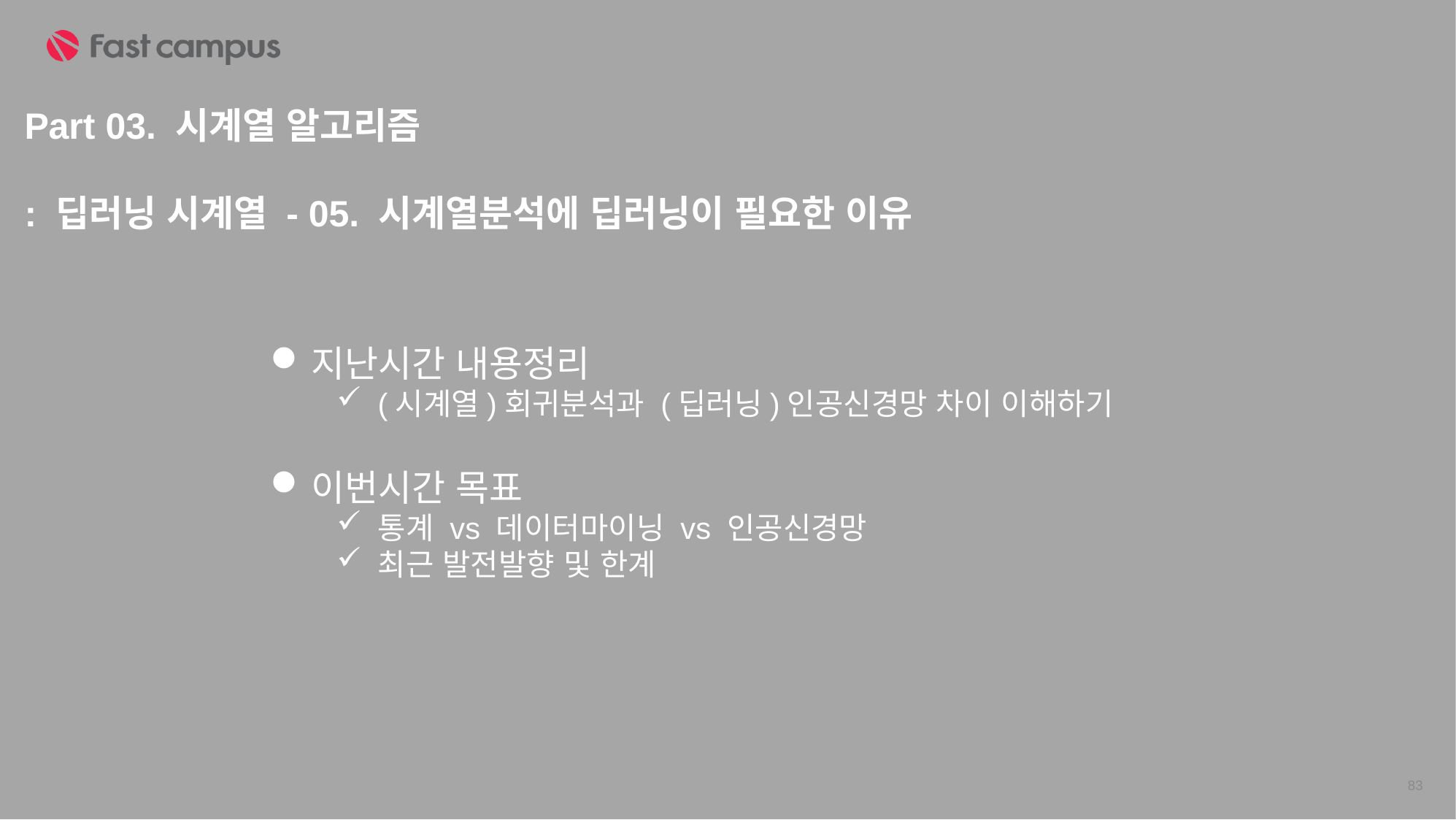

Part 03. 시계열 알고리즘

: 딥러닝 시계열 - 05. 시계열분석에 딥러닝이 필요한 이유
지난시간 내용정리
(시계열)회귀분석과 (딥러닝)인공신경망 차이 이해하기

이번시간 목표
통계 vs 데이터마이닝 vs 인공신경망
최근 발전발향 및 한계
83